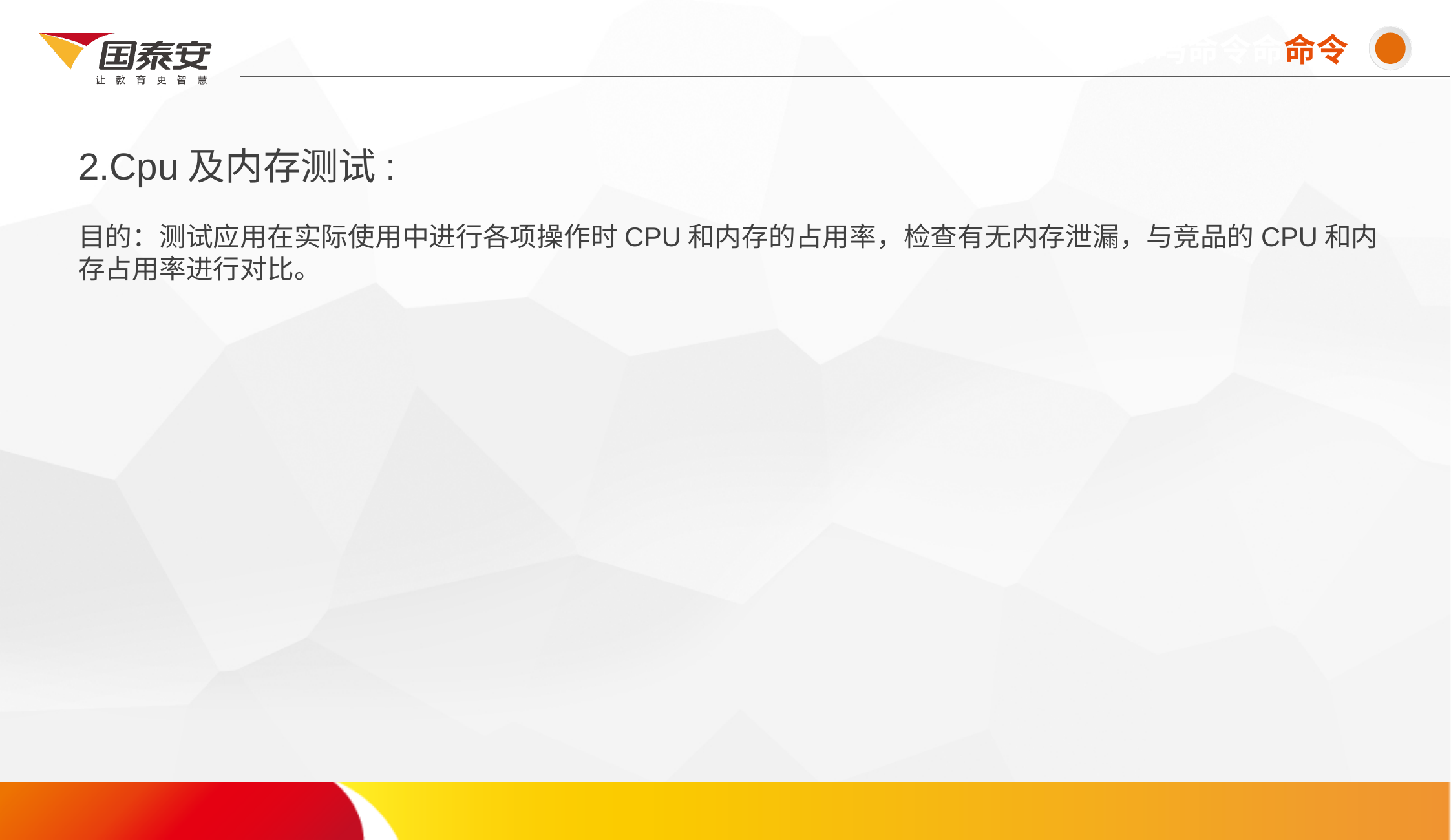

命令吗命令命命令
# 2.Cpu及内存测试: 目的：测试应用在实际使用中进行各项操作时CPU和内存的占用率，检查有无内存泄漏，与竞品的CPU和内存占用率进行对比。